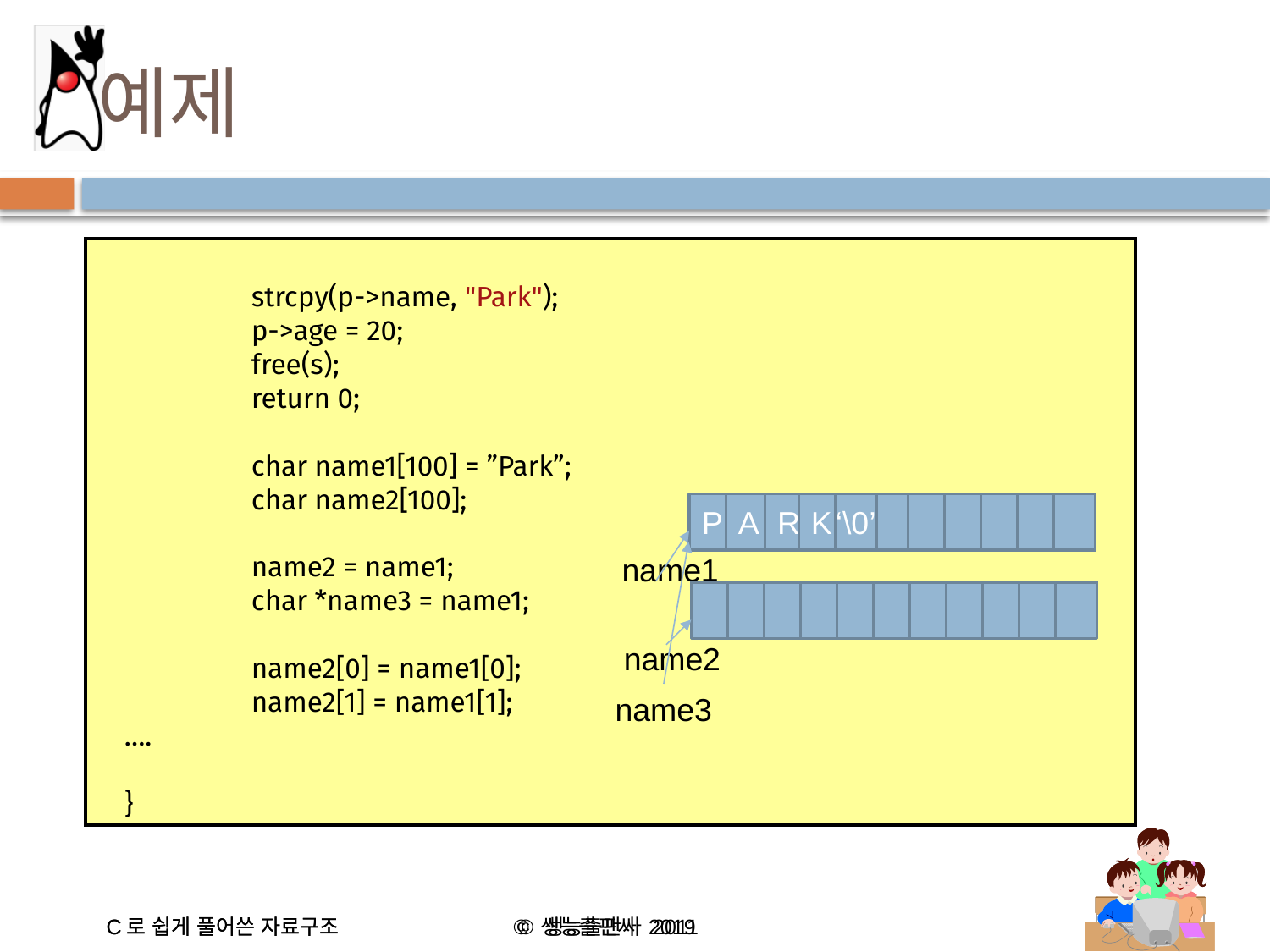

# 예제

	strcpy(p->name, "Park");
	p->age = 20;
	free(s);
	return 0;

	char name1[100] = ”Park”;
	char name2[100];

	name2 = name1;
	char *name3 = name1;

	name2[0] = name1[0];
	name2[1] = name1[1];
….

}
P
A
R
K
‘\0’

name1

name2
name3